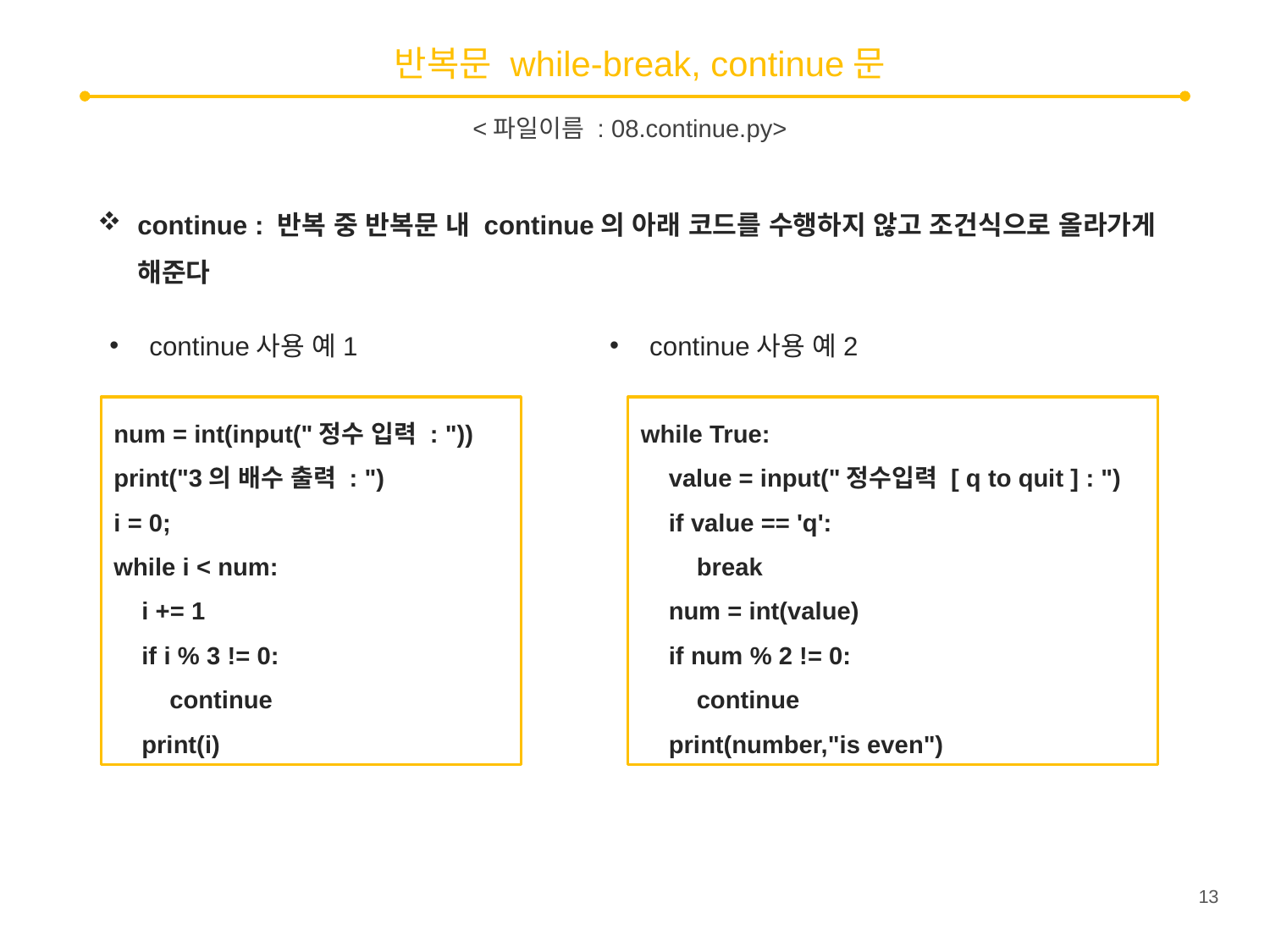

# 반복문 while-break, continue문
<파일이름 : 08.continue.py>
continue : 반복 중 반복문 내 continue의 아래 코드를 수행하지 않고 조건식으로 올라가게 해준다
continue사용 예1
continue사용 예2
num = int(input("정수 입력 : "))
print("3의 배수 출력 : ")
i = 0;
while i < num:
    i += 1
    if i % 3 != 0:
        continue
    print(i)
while True:
    value = input("정수입력 [ q to quit ] : ")
    if value == 'q':
        break
    num = int(value)
    if num % 2 != 0:
        continue
    print(number,"is even")